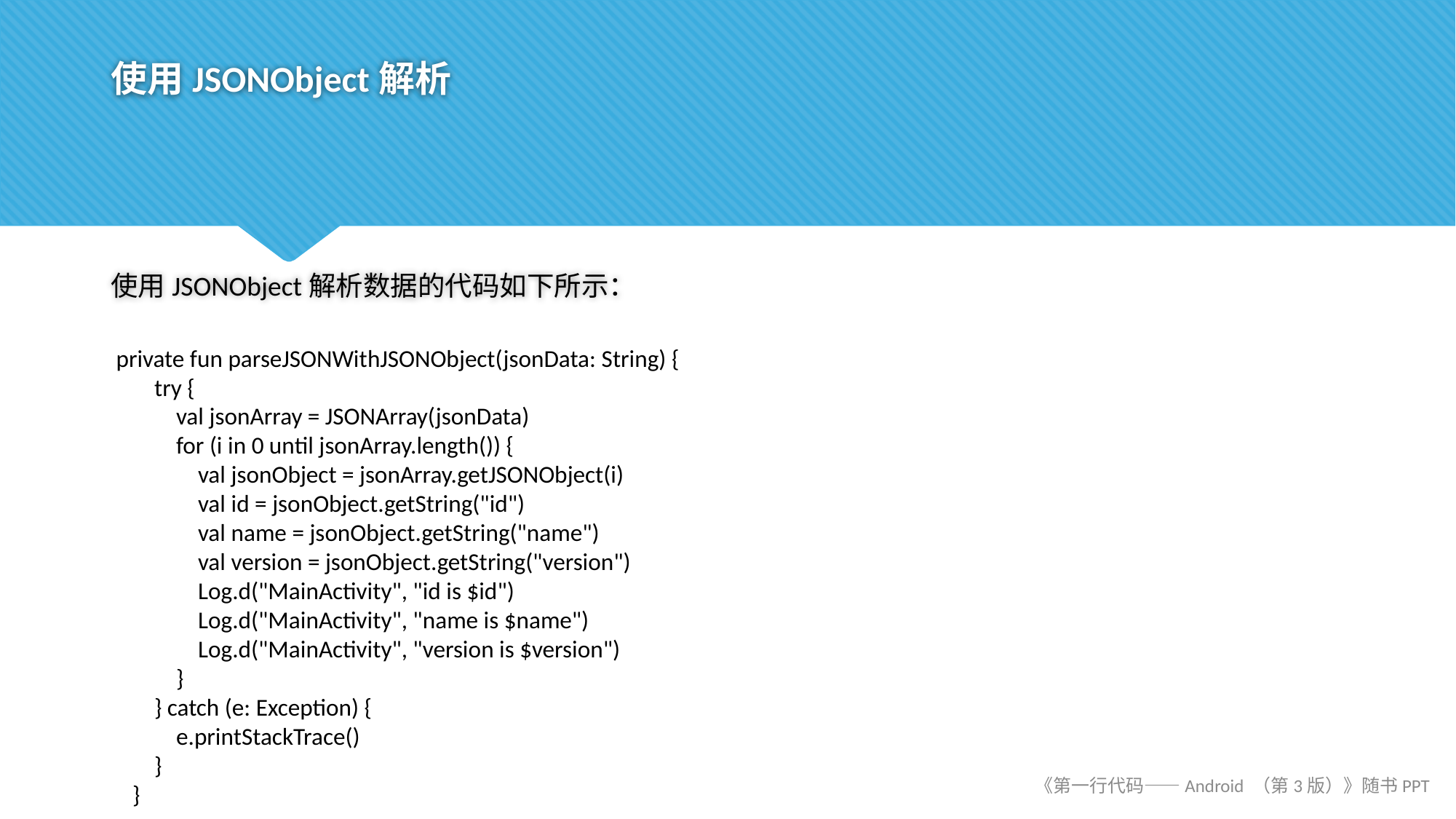

# 使用JSONObject解析
使用JSONObject解析数据的代码如下所示：
 private fun parseJSONWithJSONObject(jsonData: String) {
        try {
            val jsonArray = JSONArray(jsonData)
            for (i in 0 until jsonArray.length()) {
                val jsonObject = jsonArray.getJSONObject(i)
                val id = jsonObject.getString("id")
                val name = jsonObject.getString("name")
                val version = jsonObject.getString("version")
                Log.d("MainActivity", "id is $id")
                Log.d("MainActivity", "name is $name")
                Log.d("MainActivity", "version is $version")
            }
        } catch (e: Exception) {
            e.printStackTrace()
        }
    }